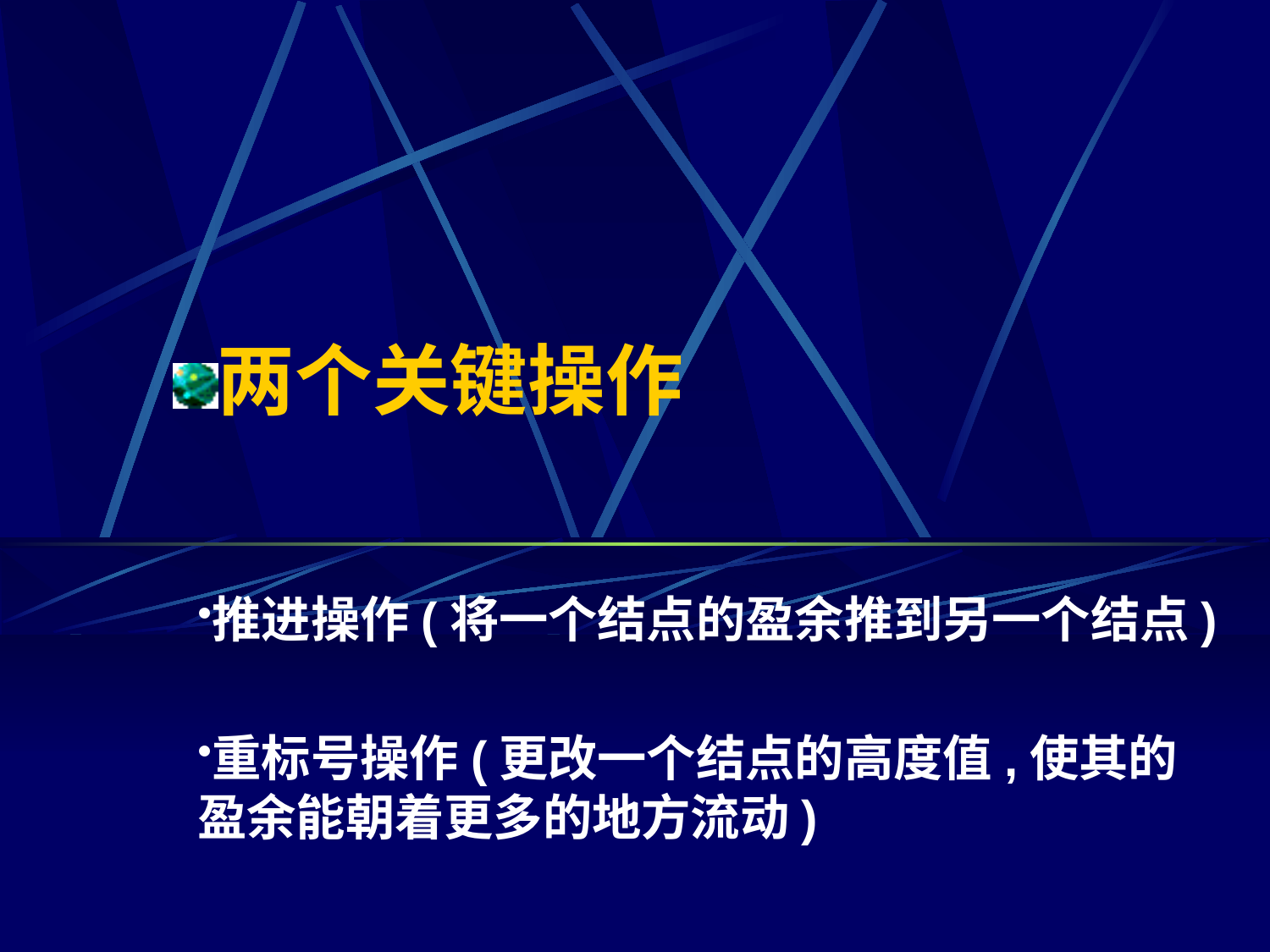

# 两个关键操作
推进操作(将一个结点的盈余推到另一个结点)

重标号操作(更改一个结点的高度值,使其的盈余能朝着更多的地方流动)